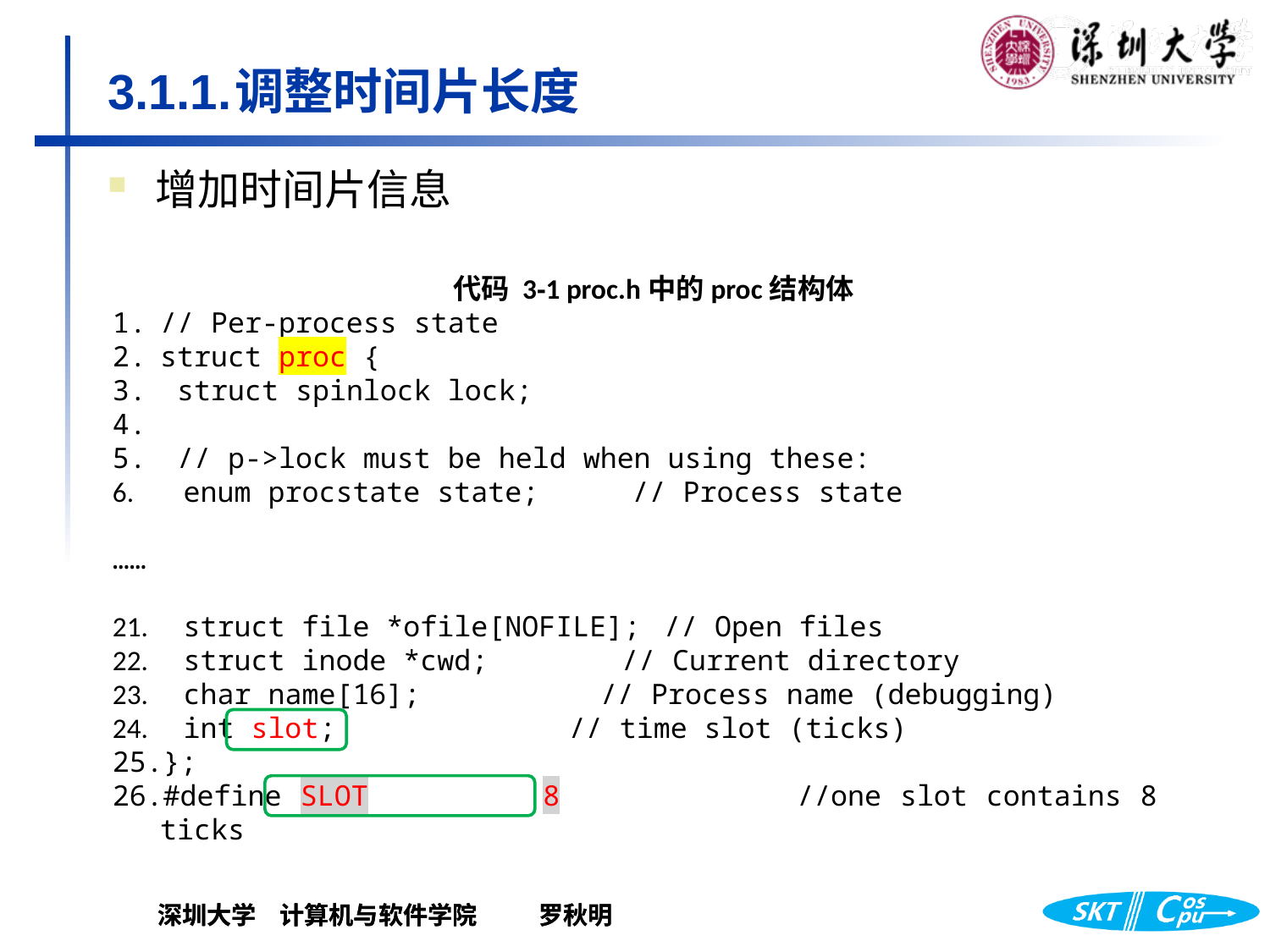

# 3.1.1.	调整时间片长度
增加时间片信息
代码 3‑1 proc.h中的proc结构体
// Per-process state
struct proc {
 struct spinlock lock;

 // p->lock must be held when using these:
  enum procstate state;        // Process state

……

  struct file *ofile[NOFILE];  // Open files
  struct inode *cwd;           // Current directory
  char name[16];               // Process name (debugging)
  int slot;                    // time slot (ticks)
};
#define SLOT		8		//one slot contains 8 ticks